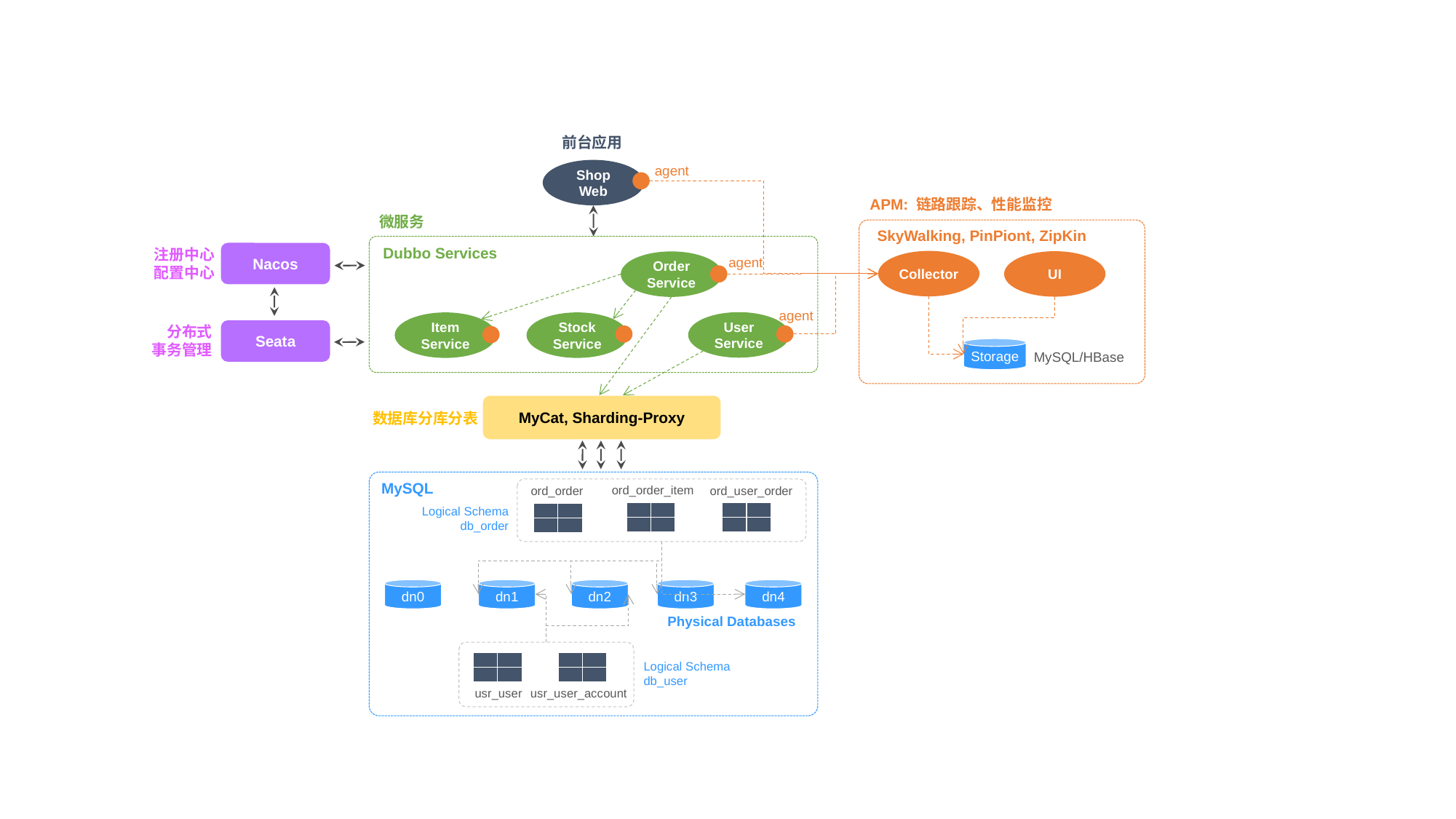

前台应用
agent
Shop
Web

APM: 链路跟踪、性能监控
微服务

SkyWalking, PinPiont, ZipKin

Dubbo Services
注册中心
配置中心
Nacos
agent
Collector
UI
Order
Service

agent
User
Service
Item
Service
Stock
Service
分布式
事务管理
Seata

Storage
MySQL/HBase

MyCat, Sharding-Proxy
数据库分库分表

MySQL
ord_order_item
ord_order
ord_user_order

Logical Schema
db_order

dn0
dn1
dn2
dn3
dn4
Physical Databases

Logical Schema
db_user
usr_user
usr_user_account